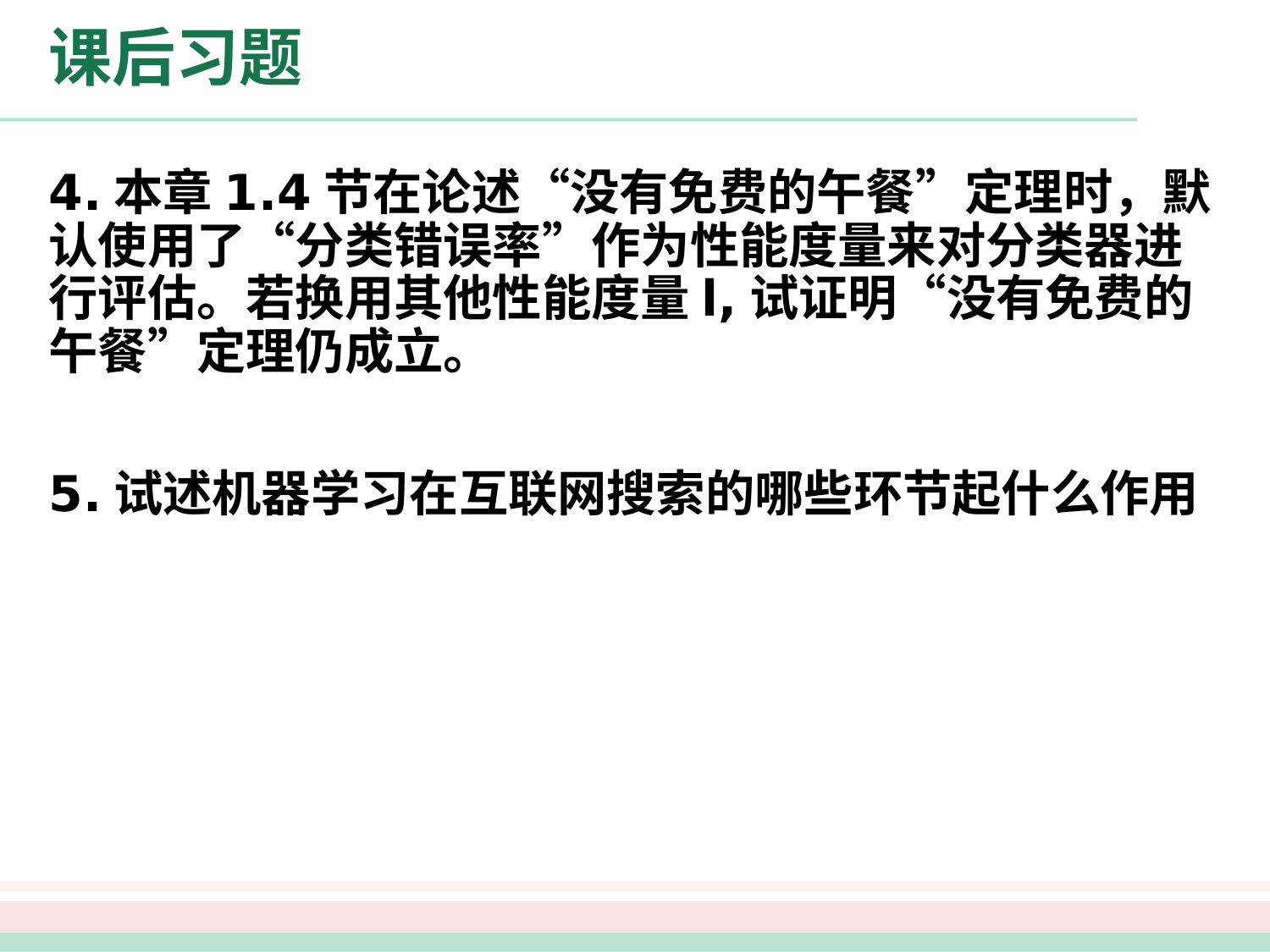

# 课后习题
4.本章1.4节在论述“没有免费的午餐”定理时，默认使用了“分类错误率”作为性能度量来对分类器进行评估。若换用其他性能度量l,试证明“没有免费的午餐”定理仍成立。

5.试述机器学习在互联网搜索的哪些环节起什么作用